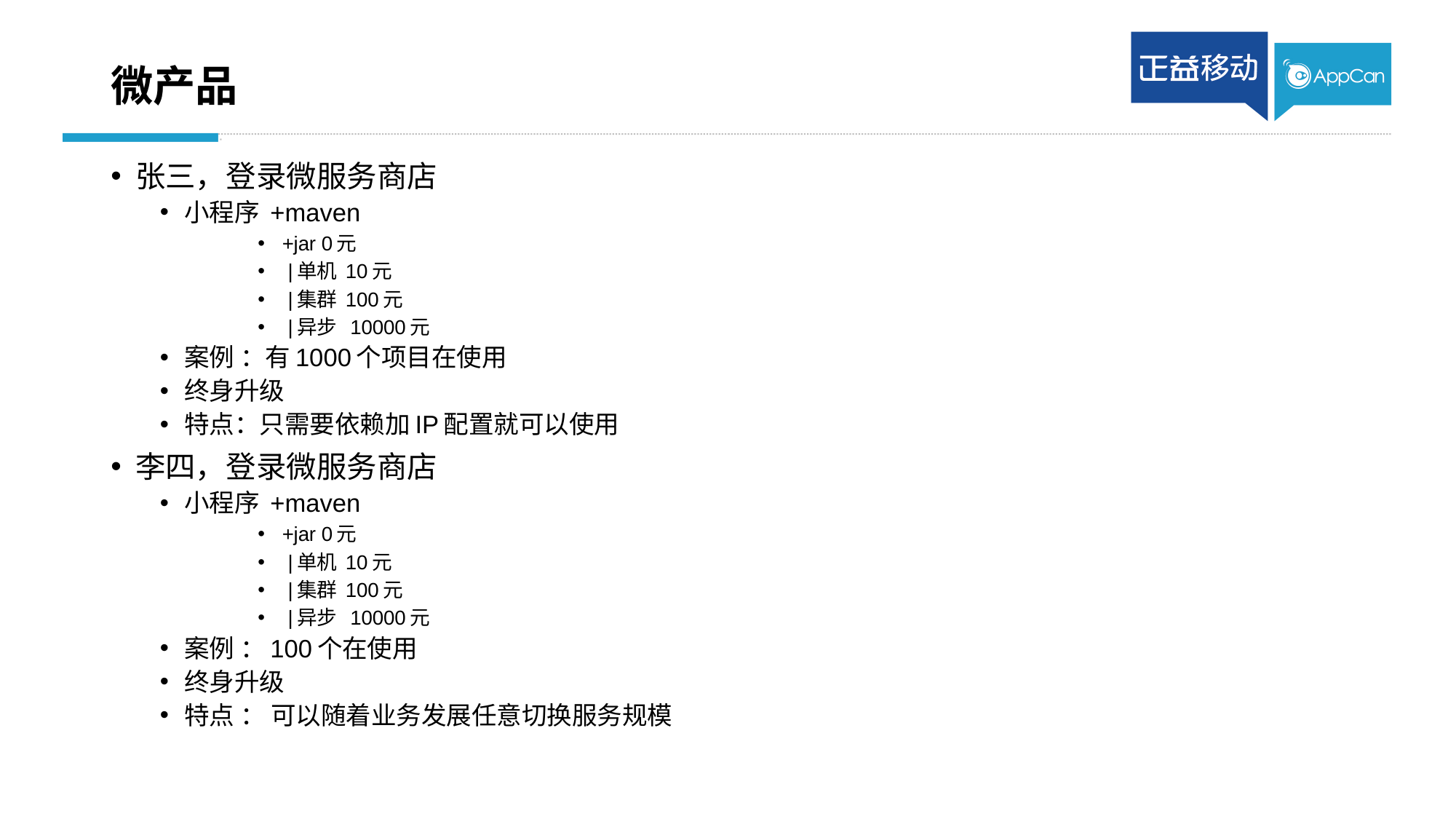

# 微产品
张三，登录微服务商店
小程序 +maven
+jar 0元
 |单机 10元
 |集群 100元
 |异步  10000元
案例 ：有1000个项目在使用
终身升级
特点：只需要依赖加IP配置就可以使用
李四，登录微服务商店
小程序 +maven
+jar 0元
 |单机 10元
 |集群 100元
 |异步  10000元
案例 ：100个在使用
终身升级
特点 ： 可以随着业务发展任意切换服务规模